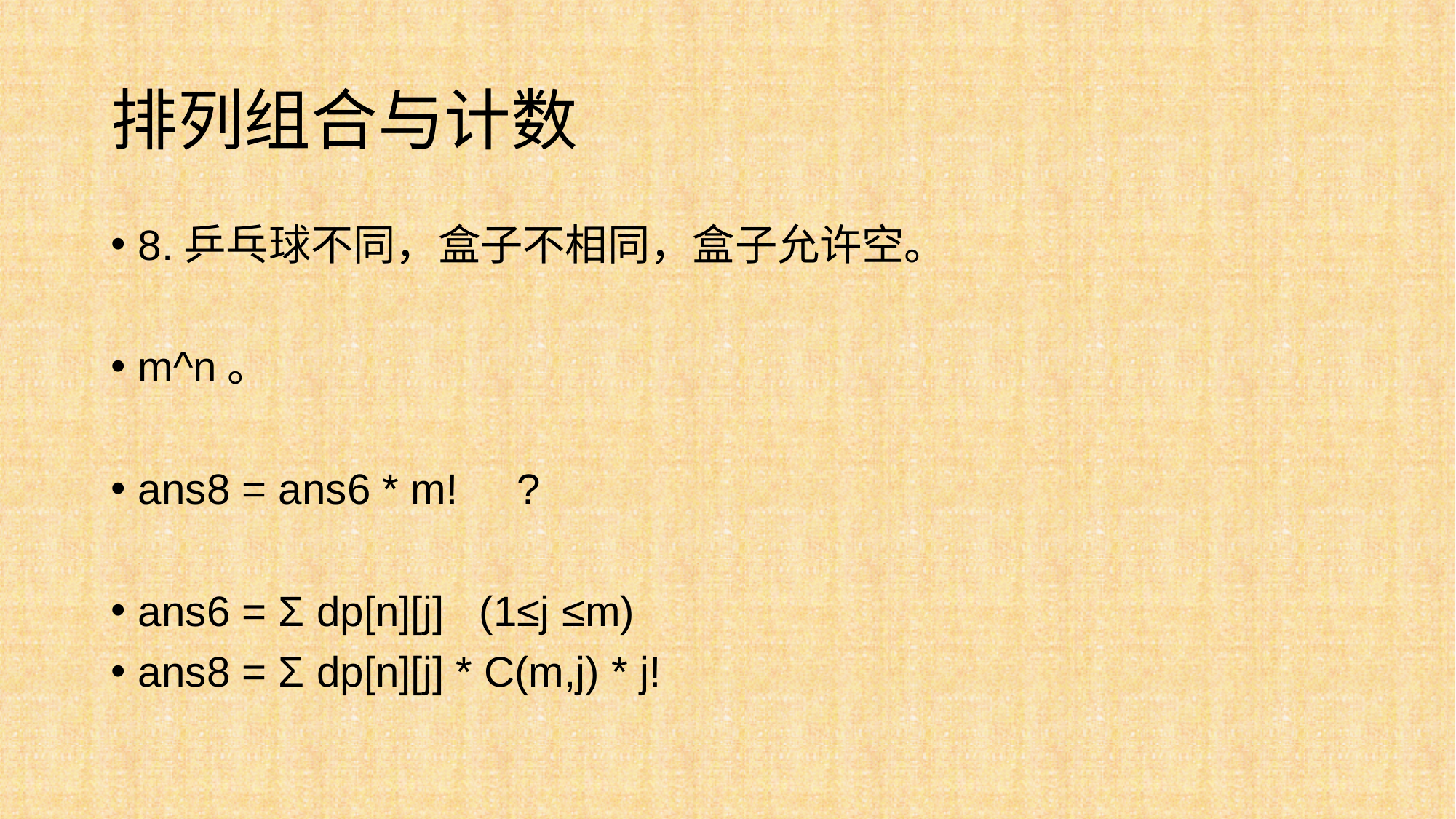

# 排列组合与计数
8.乒乓球不同，盒子不相同，盒子允许空。

m^n。

ans8 = ans6 * m!     ?

ans6 = Σ dp[n][j]   (1≤j ≤m)
ans8 = Σ dp[n][j] * C(m,j) * j!